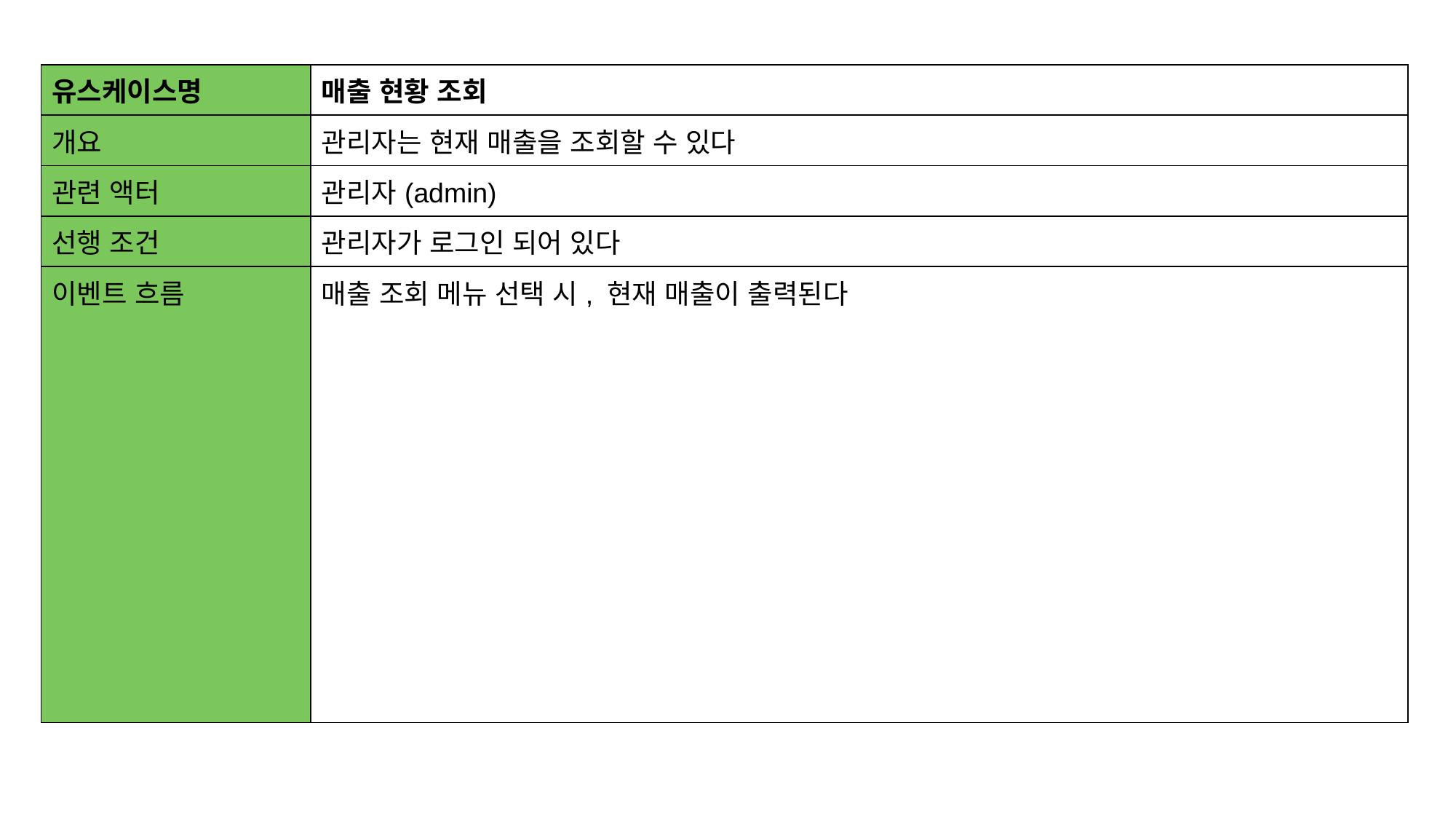

| 유스케이스명 | 매출 현황 조회 |
| --- | --- |
| 개요 | 관리자는 현재 매출을 조회할 수 있다 |
| 관련 액터 | 관리자(admin) |
| 선행 조건 | 관리자가 로그인 되어 있다 |
| 이벤트 흐름 | 매출 조회 메뉴 선택 시, 현재 매출이 출력된다 |